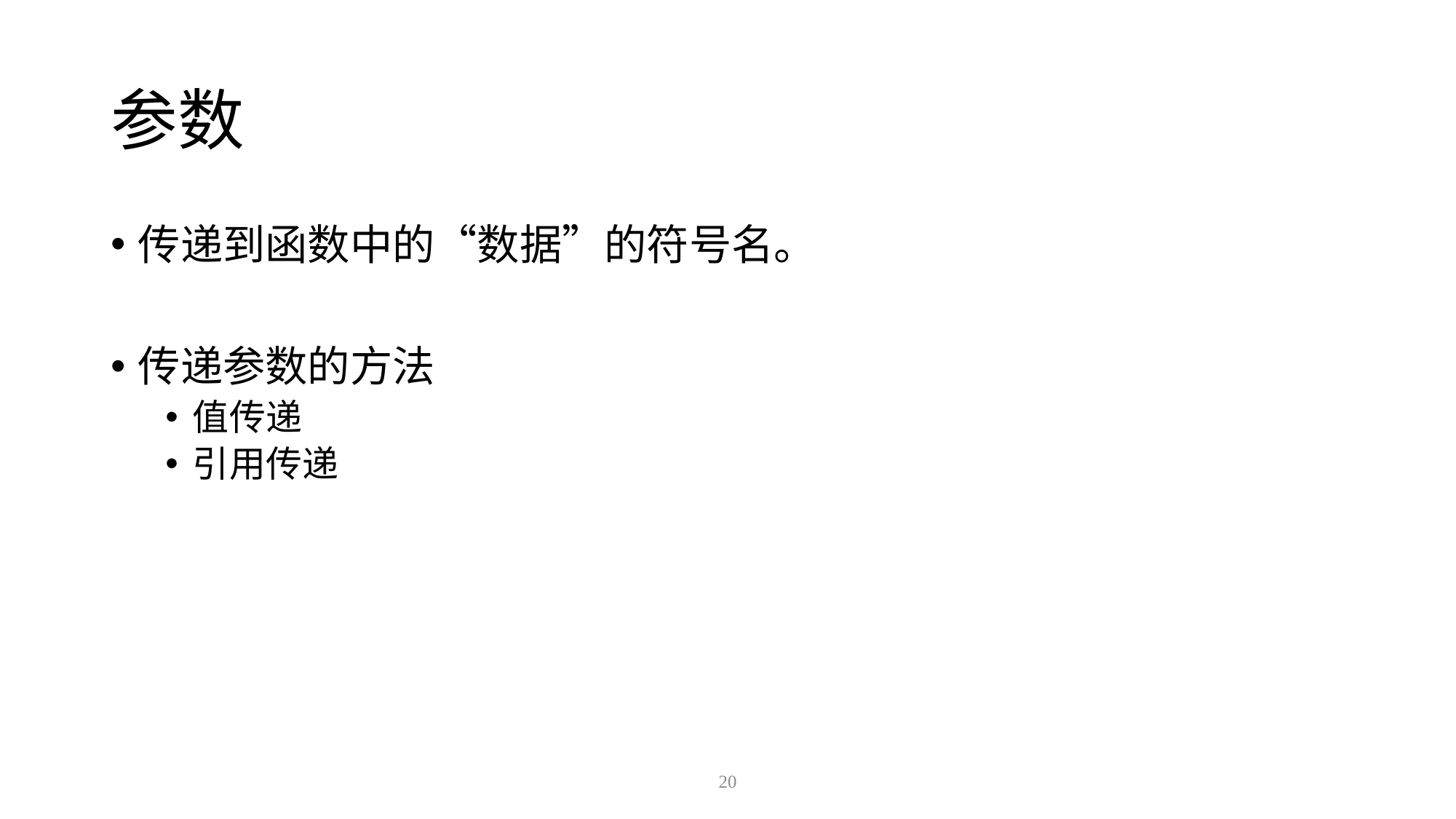

# 参数
传递到函数中的“数据”的符号名。

传递参数的方法
值传递
引用传递
20